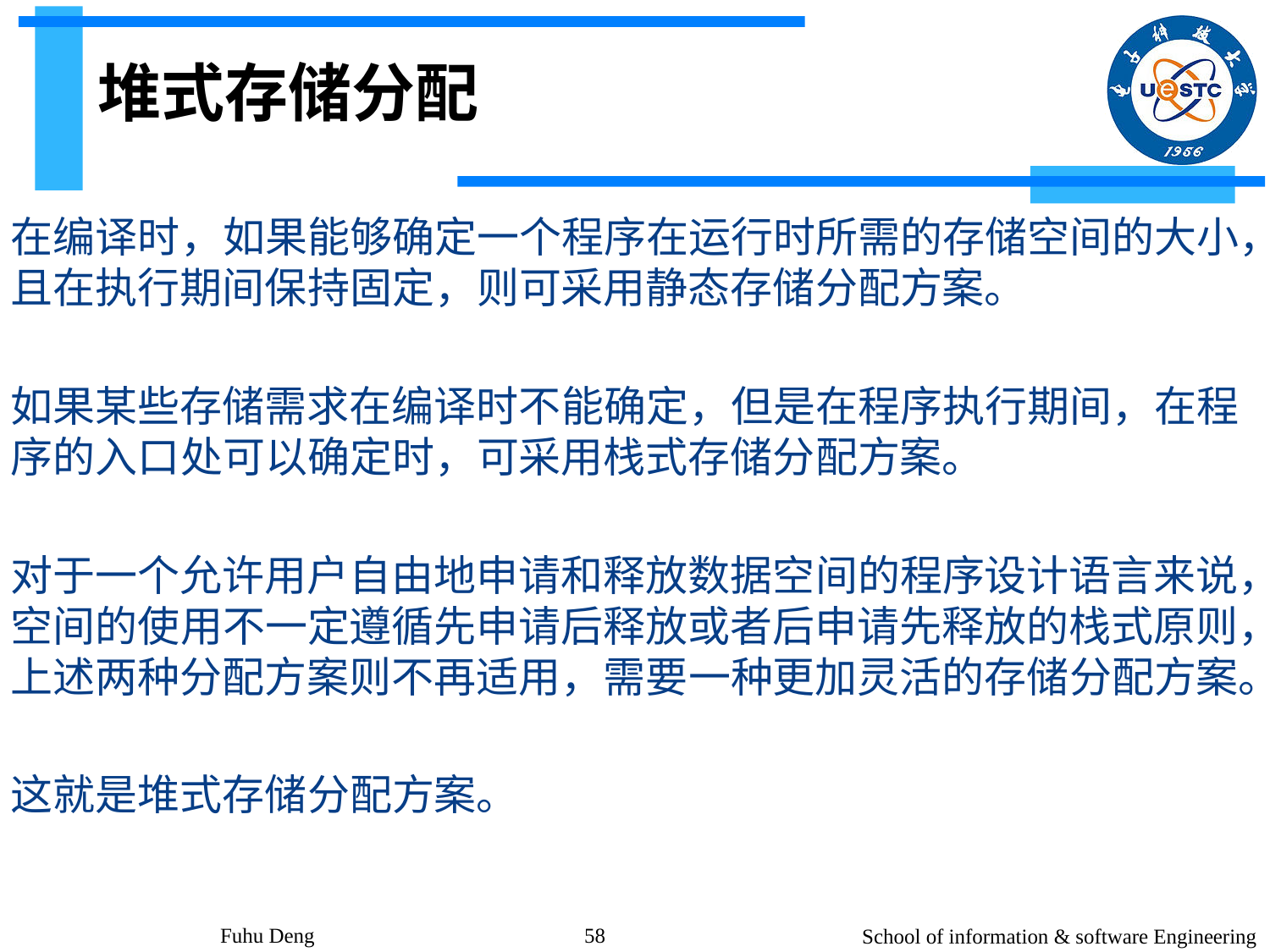

# 堆式存储分配
在编译时，如果能够确定一个程序在运行时所需的存储空间的大小，且在执行期间保持固定，则可采用静态存储分配方案。

如果某些存储需求在编译时不能确定，但是在程序执行期间，在程序的入口处可以确定时，可采用栈式存储分配方案。

对于一个允许用户自由地申请和释放数据空间的程序设计语言来说，空间的使用不一定遵循先申请后释放或者后申请先释放的栈式原则，上述两种分配方案则不再适用，需要一种更加灵活的存储分配方案。

这就是堆式存储分配方案。
Fuhu Deng
58
School of information & software Engineering